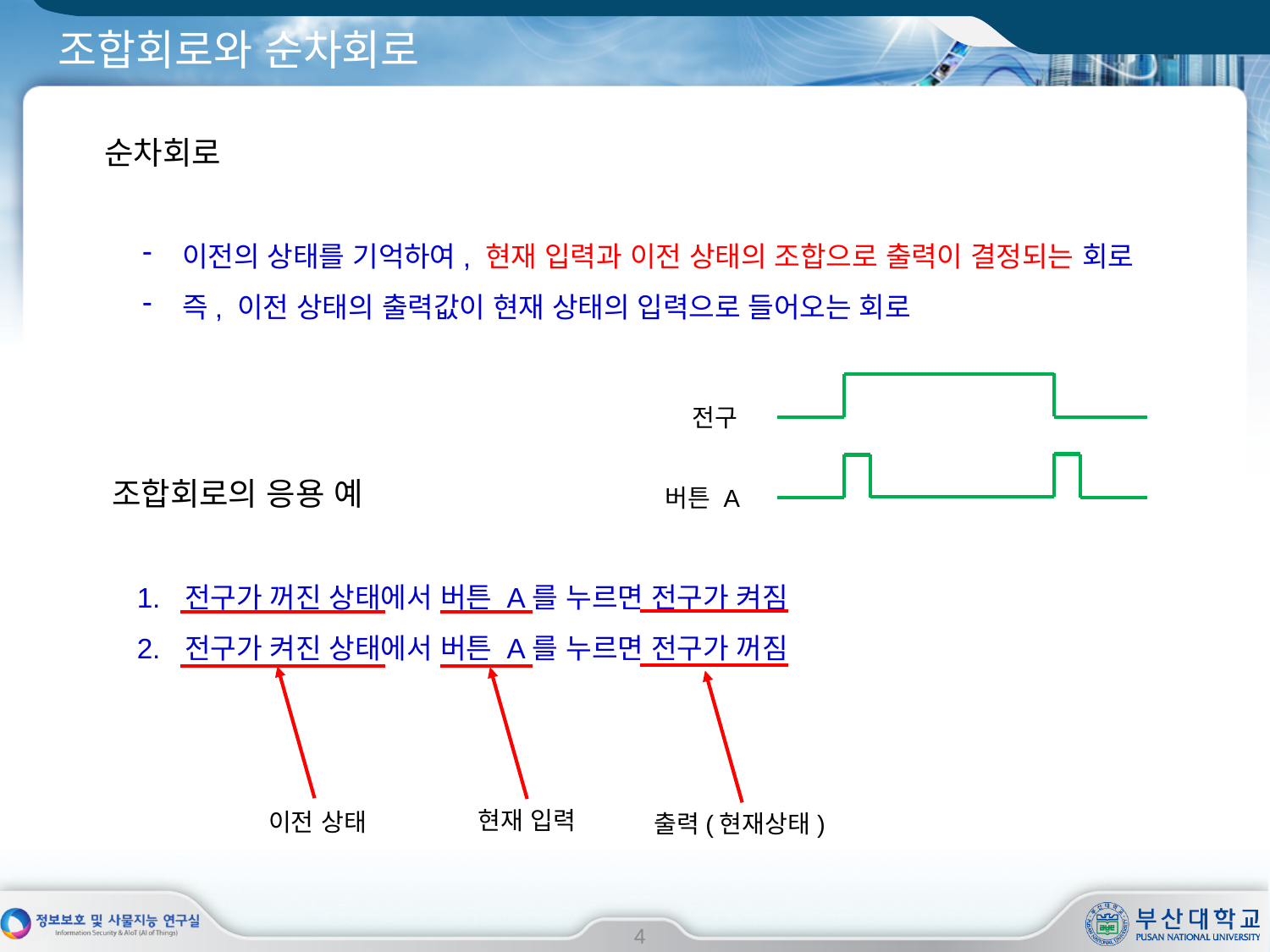

# 조합회로와 순차회로
순차회로
이전의 상태를 기억하여, 현재 입력과 이전 상태의 조합으로 출력이 결정되는 회로
즉, 이전 상태의 출력값이 현재 상태의 입력으로 들어오는 회로
전구
조합회로의 응용 예
버튼 A
전구가 꺼진 상태에서 버튼 A를 누르면 전구가 켜짐
전구가 켜진 상태에서 버튼 A를 누르면 전구가 꺼짐
현재 입력
이전 상태
출력(현재상태)
4